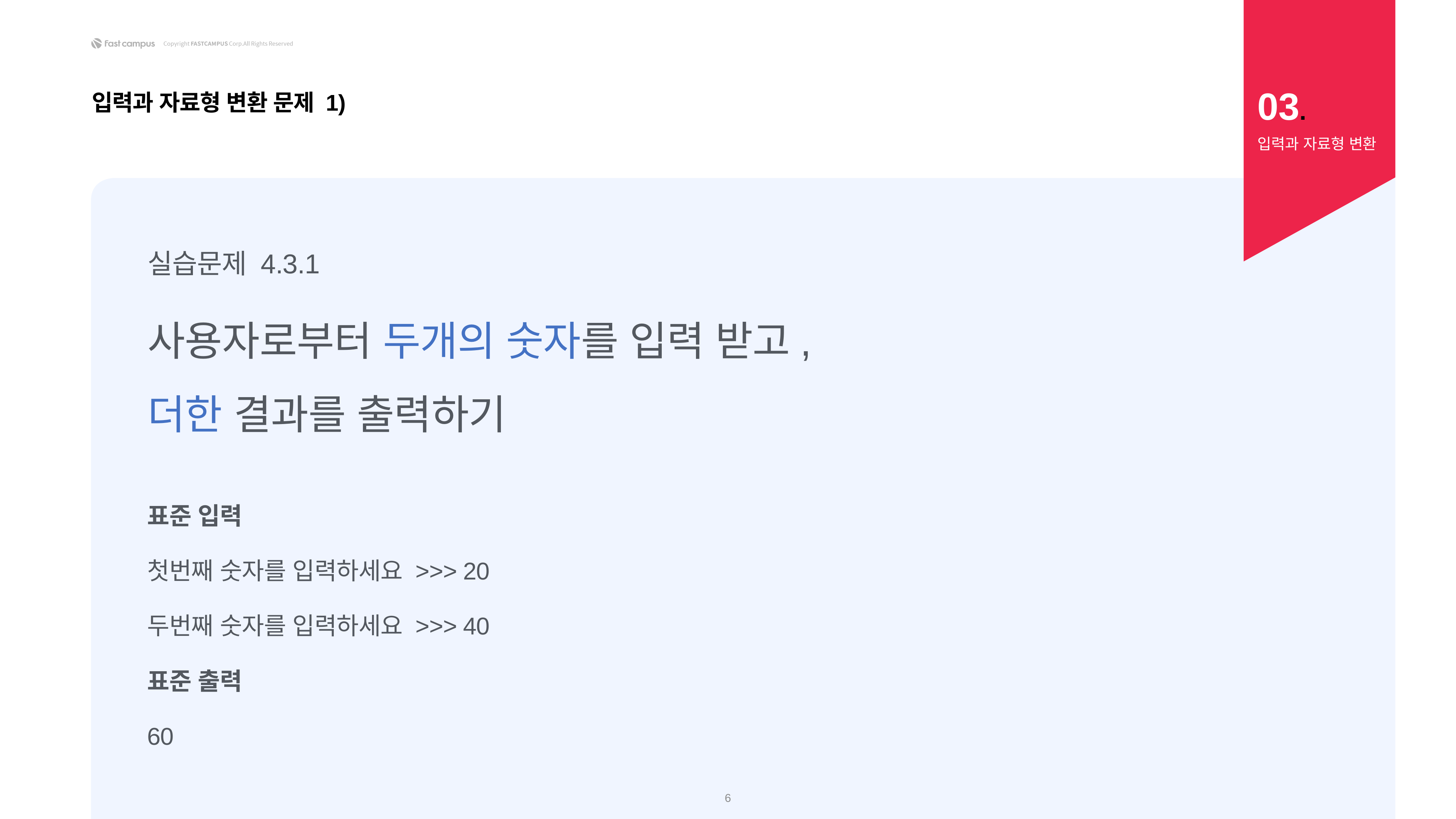

03.
입력과 자료형 변환 문제 1)
입력과 자료형 변환
실습문제 4.3.1
사용자로부터 두개의 숫자를 입력 받고, 더한 결과를 출력하기
표준 입력
첫번째 숫자를 입력하세요 >>> 20
두번째 숫자를 입력하세요 >>> 40
표준 출력
60
6